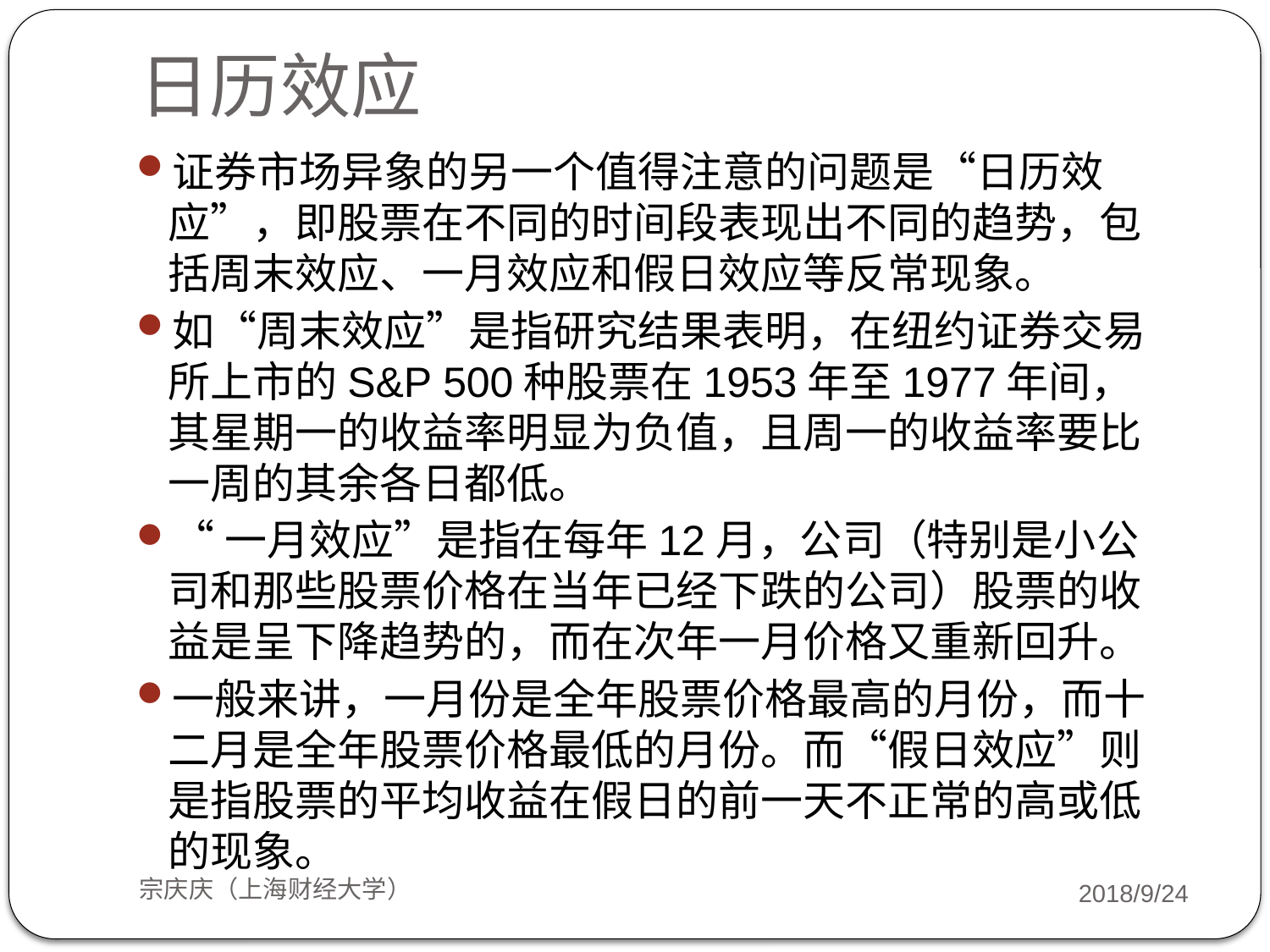

# 日历效应
证券市场异象的另一个值得注意的问题是“日历效应”，即股票在不同的时间段表现出不同的趋势，包括周末效应、一月效应和假日效应等反常现象。
如“周末效应”是指研究结果表明，在纽约证券交易所上市的S&P 500种股票在1953年至1977年间，其星期一的收益率明显为负值，且周一的收益率要比一周的其余各日都低。
“一月效应”是指在每年12月，公司（特别是小公司和那些股票价格在当年已经下跌的公司）股票的收益是呈下降趋势的，而在次年一月价格又重新回升。
一般来讲，一月份是全年股票价格最高的月份，而十二月是全年股票价格最低的月份。而“假日效应”则是指股票的平均收益在假日的前一天不正常的高或低的现象。
宗庆庆（上海财经大学）
2018/9/24